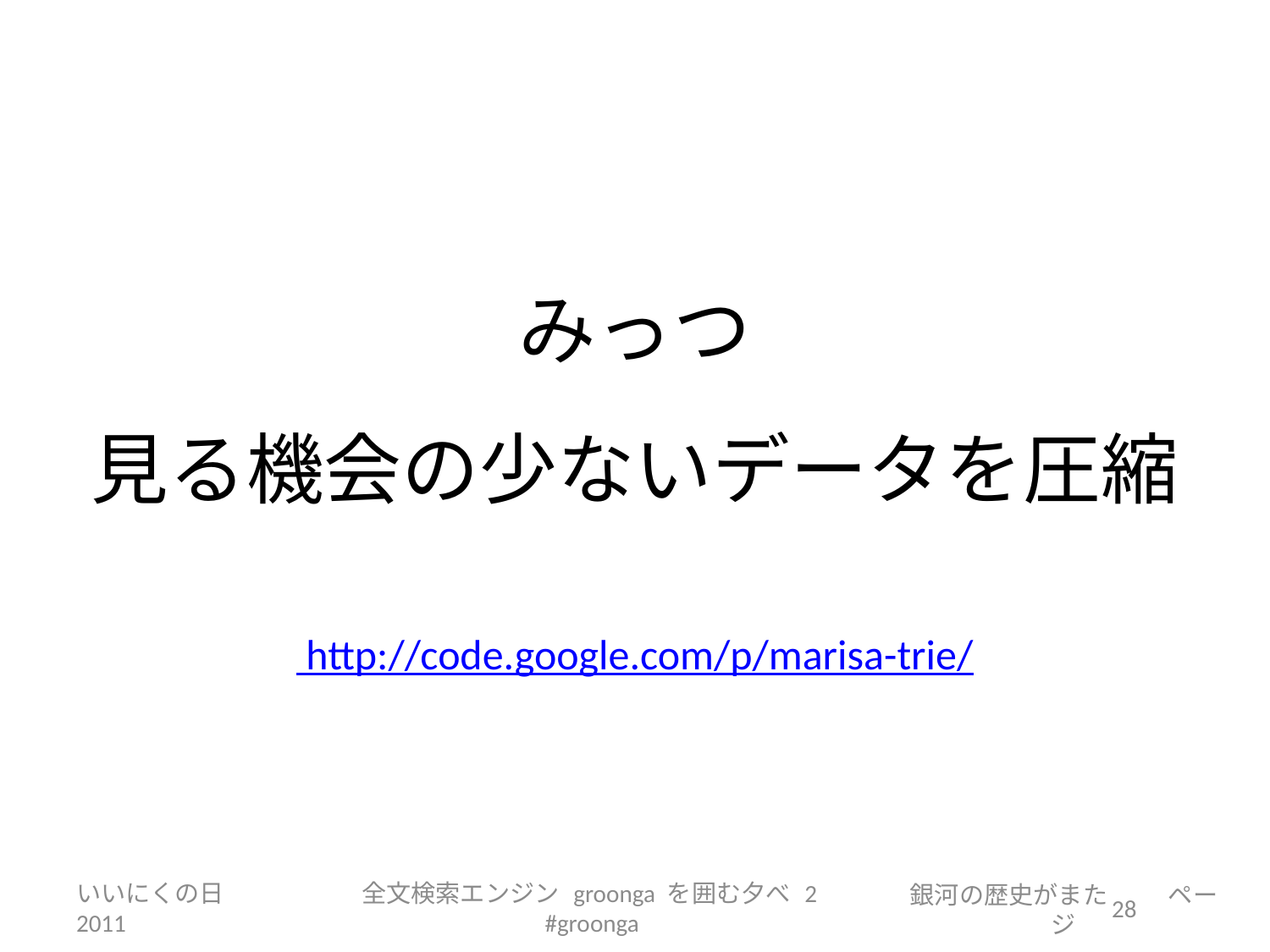

# みっつ 見る機会の少ないデータを圧縮 「醜い浮世の鬼を」 http://code.google.com/p/marisa-trie/
いいにくの日 2011
全文検索エンジン groonga を囲む夕べ 2  #groonga
28